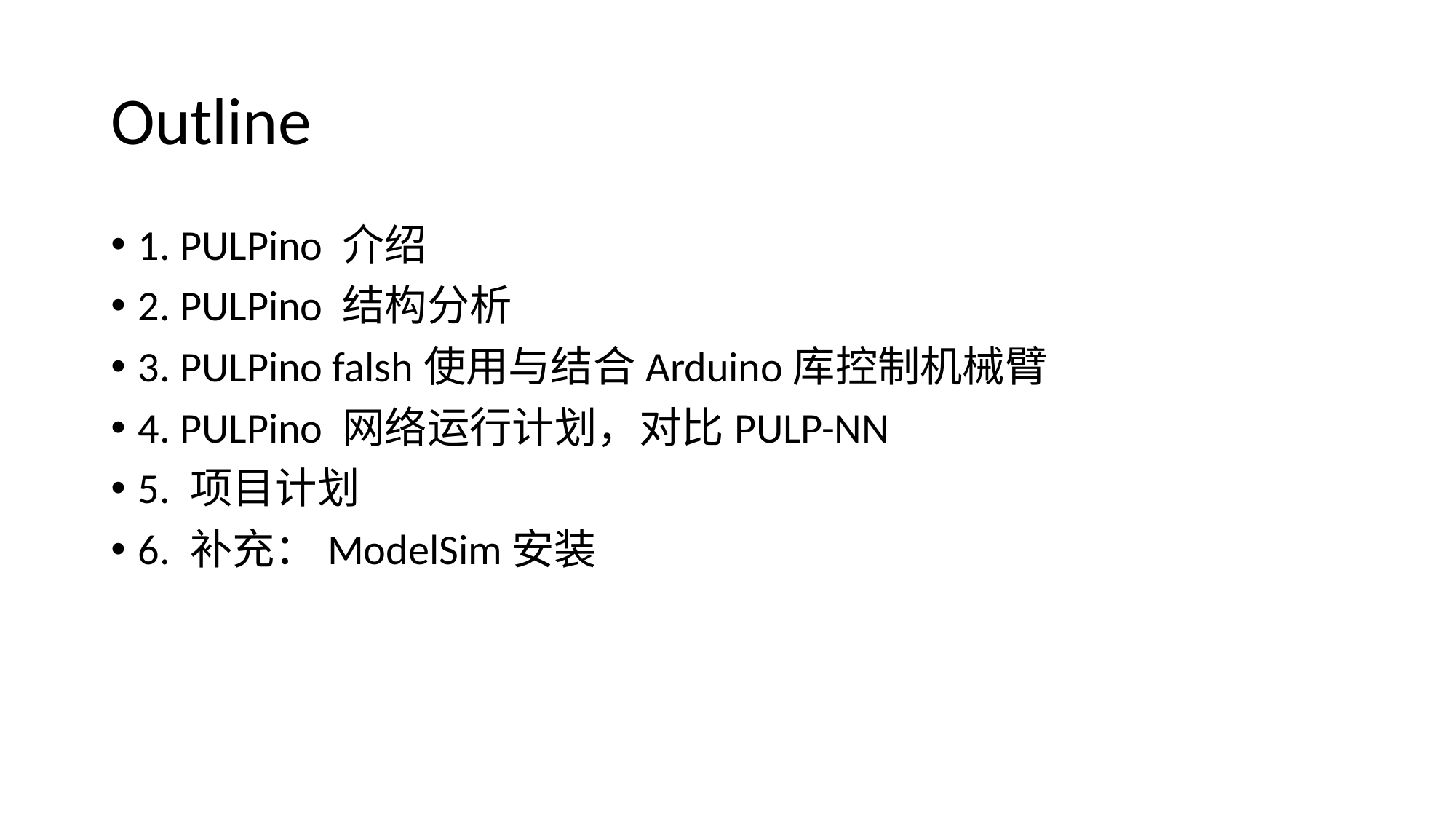

# Outline
1. PULPino 介绍
2. PULPino 结构分析
3. PULPino falsh使用与结合Arduino库控制机械臂
4. PULPino 网络运行计划，对比PULP-NN
5. 项目计划
6. 补充：ModelSim安装